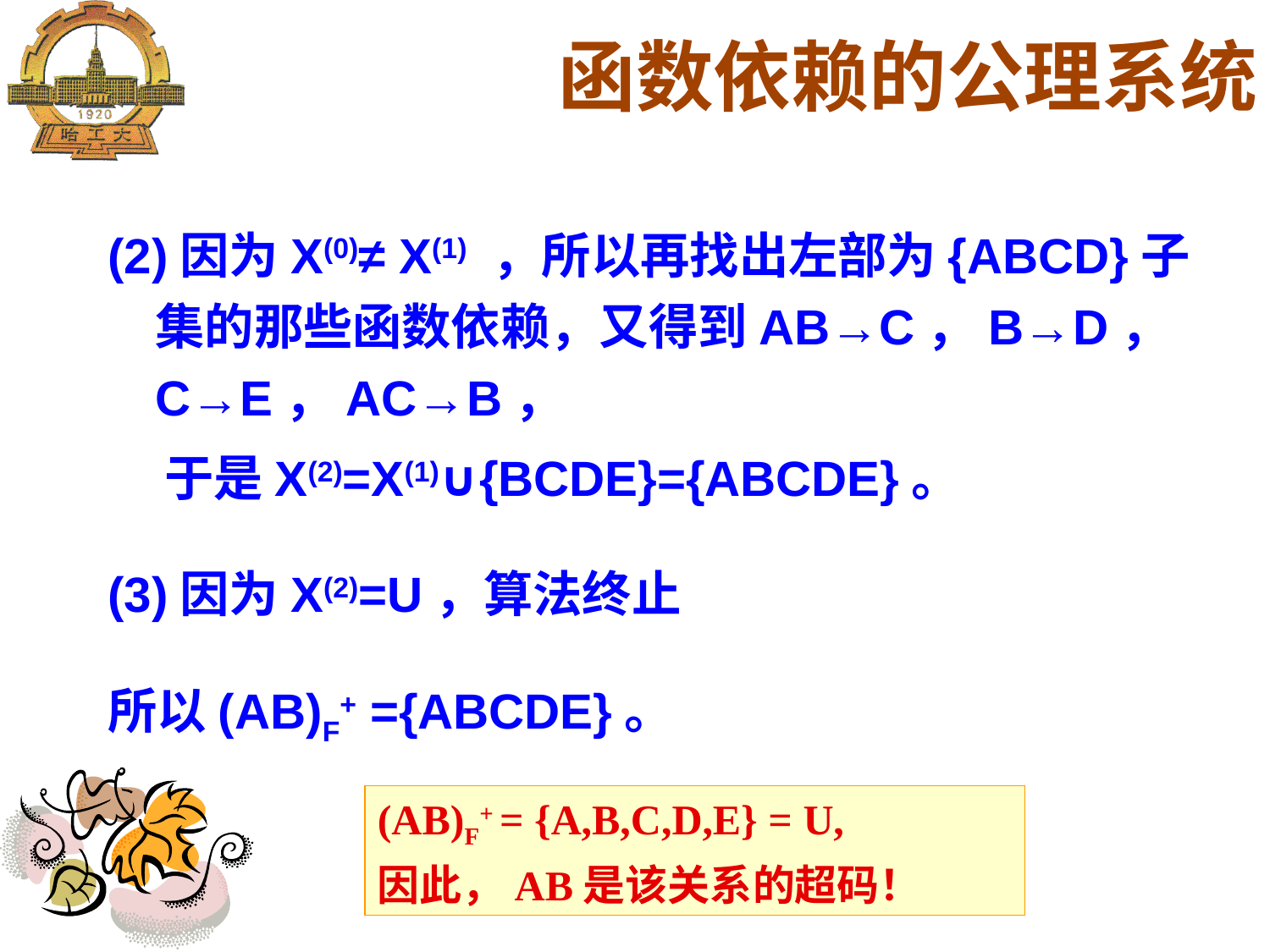

函数依赖的公理系统
(2)因为X(0)≠ X(1) ，所以再找出左部为{ABCD}子集的那些函数依赖，又得到AB→C，B→D， C→E，AC→B，
    于是X(2)=X(1)∪{BCDE}={ABCDE}。
(3)因为X(2)=U，算法终止
所以(AB)F+ ={ABCDE}。
(AB)F+ = {A,B,C,D,E} = U,
因此，AB是该关系的超码！